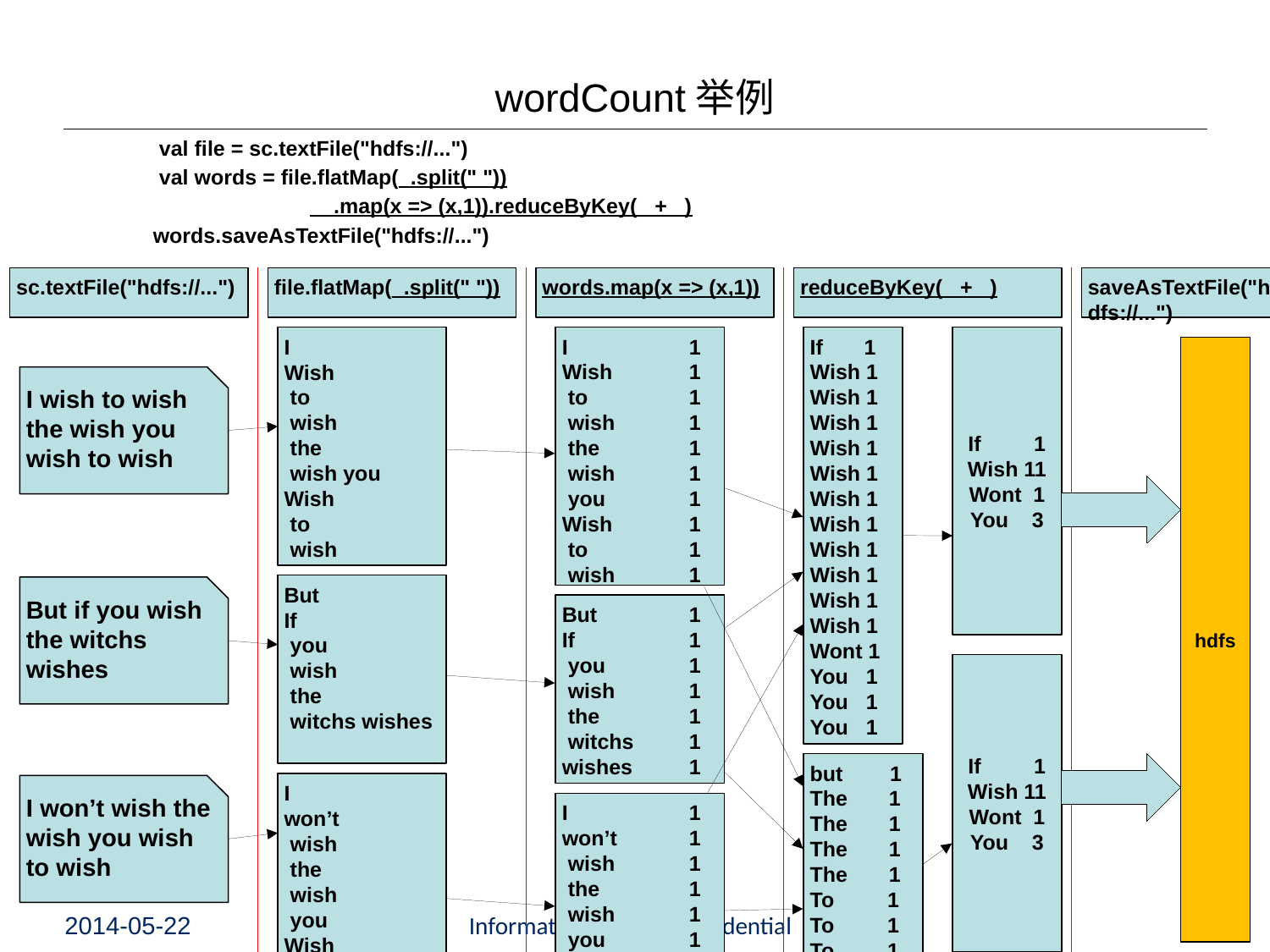

# wordCount举例
    val file = sc.textFile("hdfs://...")
    val words = file.flatMap(_.split(" "))
		    .map(x => (x,1)).reduceByKey(_ + _)
   words.saveAsTextFile("hdfs://...")

sc.textFile("hdfs://...")

file.flatMap(_.split(" "))

words.map(x => (x,1))

reduceByKey(_ + _)

saveAsTextFile("hdfs://...")

I
Wish
 to
 wish
 the
 wish you
Wish
 to
 wish

I 	1
Wish	1
 to	1
 wish	1
 the	1
 wish	1
 you 	1
Wish	1
 to	1
 wish	1

If       1
Wish 1
Wish 1
Wish 1
Wish 1
Wish 1
Wish 1
Wish 1
Wish 1
Wish 1
Wish 1
Wish 1
Wont 1
You   1
You   1
You   1

If         1
Wish 11
Wont  1
You    3

hdfs

I wish to wish the wish you wish to wish

But
If
 you
 wish
 the
 witchs wishes

But if you wish the witchs wishes

But 	1
If	1
 you	1
 wish	1
 the	1
 witchs	1 wishes	1

If         1
Wish 11
Wont  1
You    3

but        1
The       1
The       1
The       1
The       1
To         1
To         1
To         1
wishes 1
Witch   1
i            1
i            1

I
won’t
 wish
 the
 wish
 you
Wish
 to
 wish

I won’t wish the wish you wish to wish

I 	1
won’t	1
 wish	1
 the	1
 wish	1
 you 	1
Wish	1
 to	1
 wish	1

19